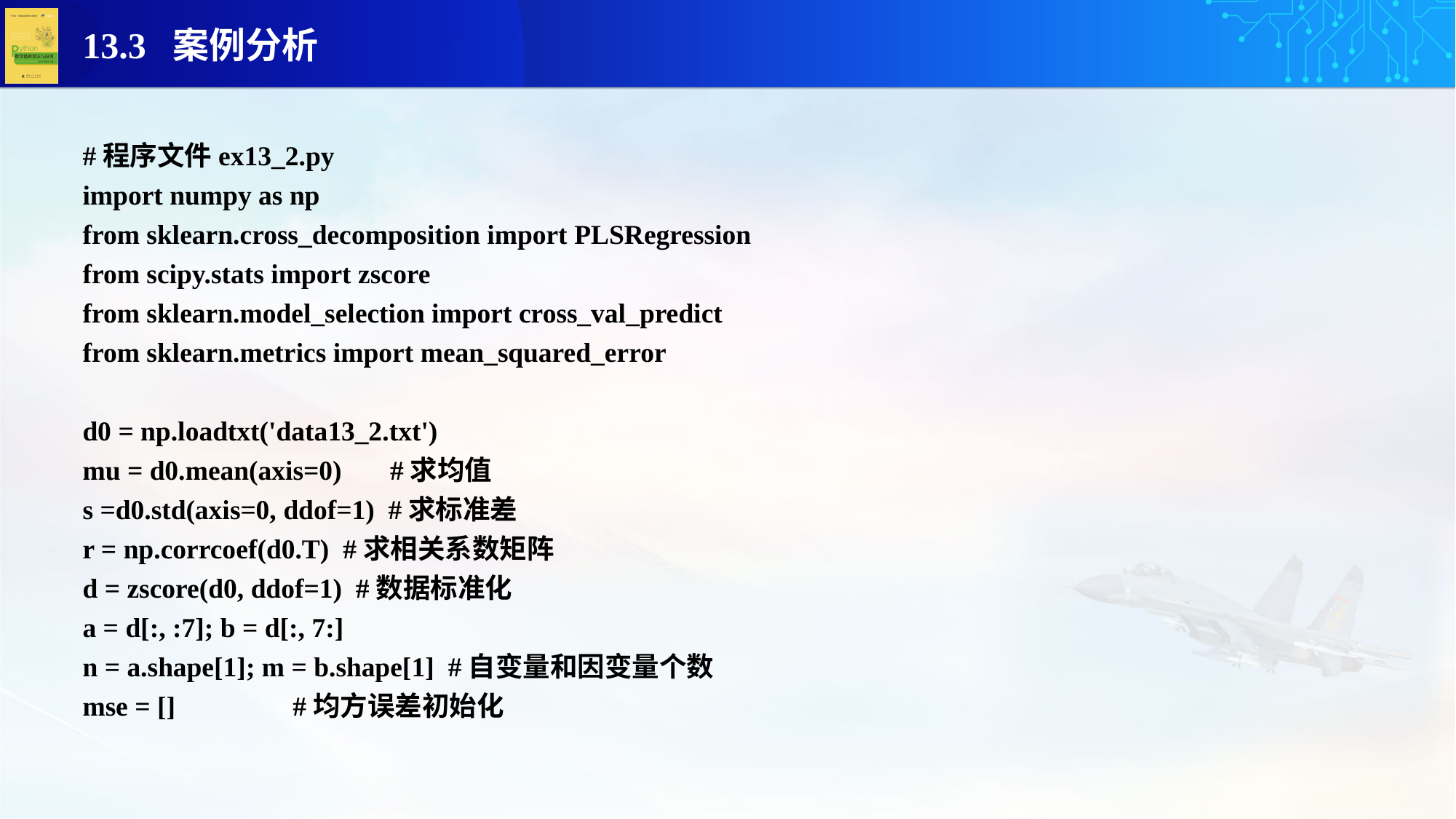

#程序文件ex13_2.py
import numpy as np
from sklearn.cross_decomposition import PLSRegression
from scipy.stats import zscore
from sklearn.model_selection import cross_val_predict
from sklearn.metrics import mean_squared_error

d0 = np.loadtxt('data13_2.txt')
mu = d0.mean(axis=0)       #求均值
s =d0.std(axis=0, ddof=1)  #求标准差
r = np.corrcoef(d0.T)  #求相关系数矩阵
d = zscore(d0, ddof=1)  #数据标准化
a = d[:, :7]; b = d[:, 7:]
n = a.shape[1]; m = b.shape[1]  #自变量和因变量个数
mse = []                 #均方误差初始化